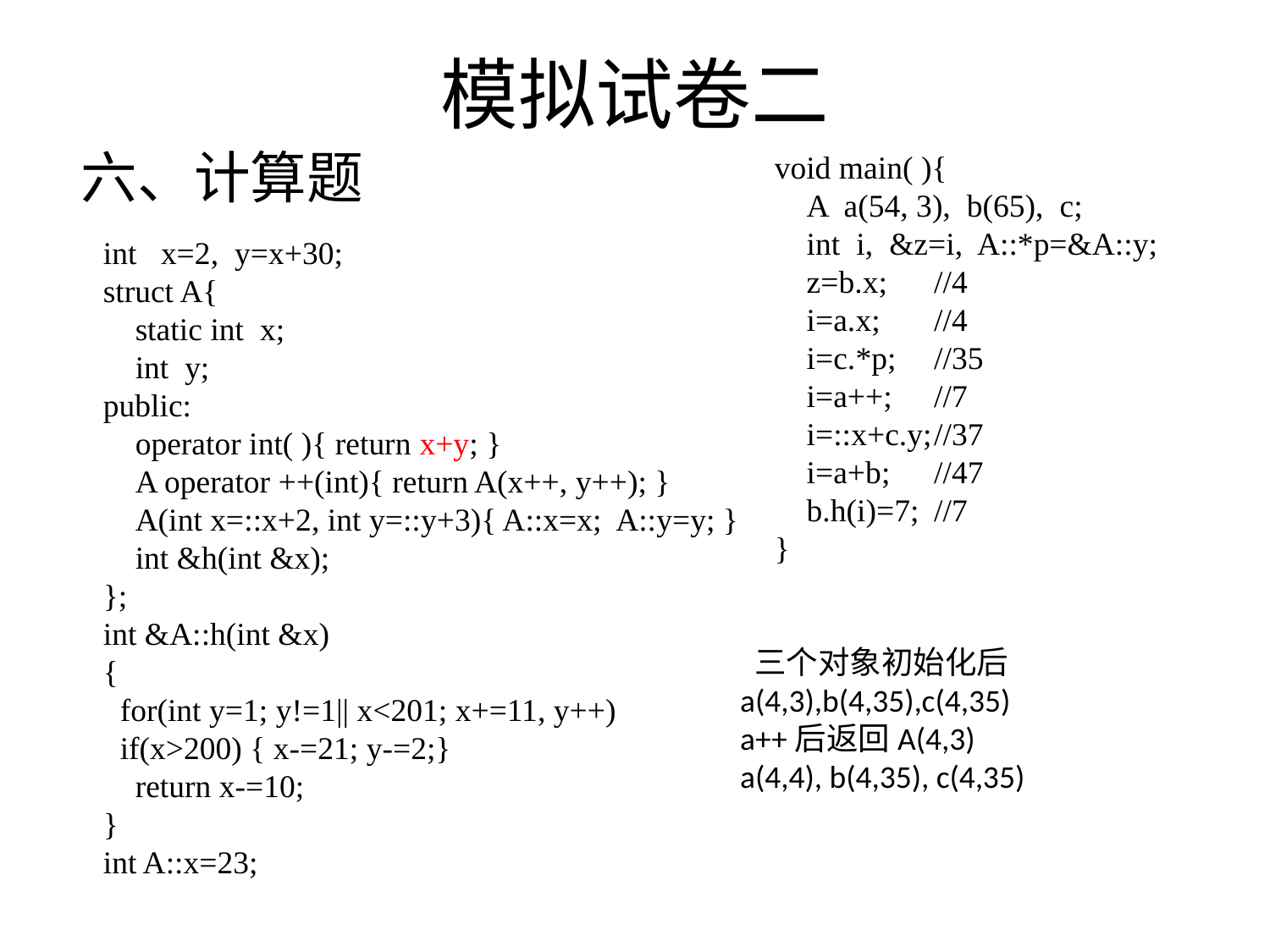

# 模拟试卷二
六、计算题
void main( ){
    A  a(54, 3),  b(65),  c;
    int  i,  &z=i,  A::*p=&A::y;
    z=b.x;  	//4
    i=a.x;	//4
    i=c.*p;	//35
    i=a++;	//7
    i=::x+c.y;	//37
    i=a+b;	//47
    b.h(i)=7;	//7
}
int   x=2,  y=x+30;
struct A{
    static int  x;
    int  y;
public:
    operator int( ){ return x+y; }
    A operator ++(int){ return A(x++, y++); }
    A(int x=::x+2, int y=::y+3){ A::x=x;  A::y=y; }
    int &h(int &x);
};
int &A::h(int &x)
{
for(int y=1; y!=1|| x<201; x+=11, y++)
if(x>200) { x-=21; y-=2;}
    return x-=10;
}
int A::x=23;
 三个对象初始化后
a(4,3),b(4,35),c(4,35)
a++后返回A(4,3)
a(4,4), b(4,35), c(4,35)